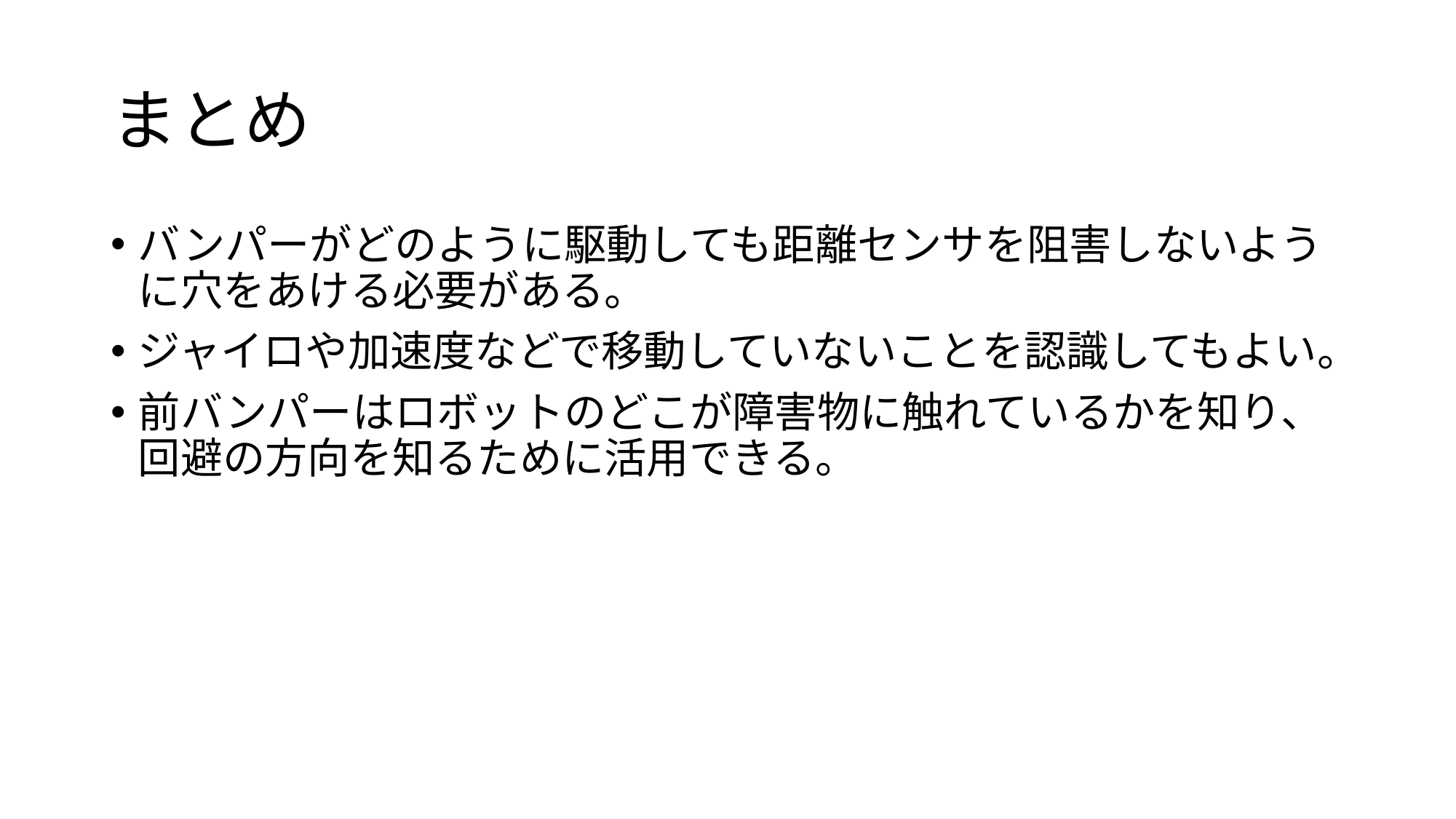

# まとめ
バンパーがどのように駆動しても距離センサを阻害しないように穴をあける必要がある。
ジャイロや加速度などで移動していないことを認識してもよい。
前バンパーはロボットのどこが障害物に触れているかを知り、回避の方向を知るために活用できる。